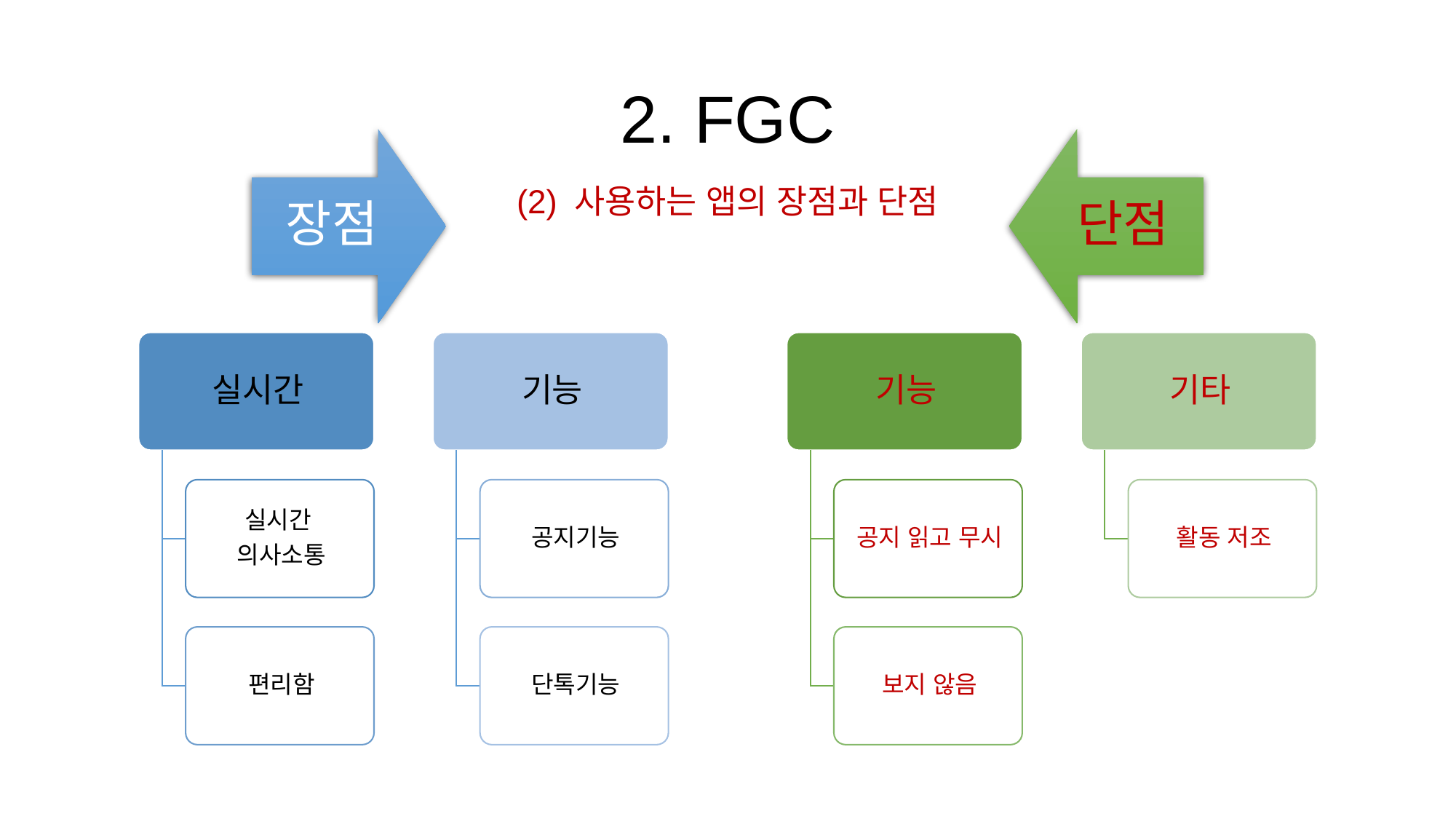

# 2. FGC
장점
단점
(2) 사용하는 앱의 장점과 단점
실시간
실시간
의사소통
편리함
기능
공지기능
단톡기능
기능
공지 읽고 무시
보지 않음
기타
활동 저조